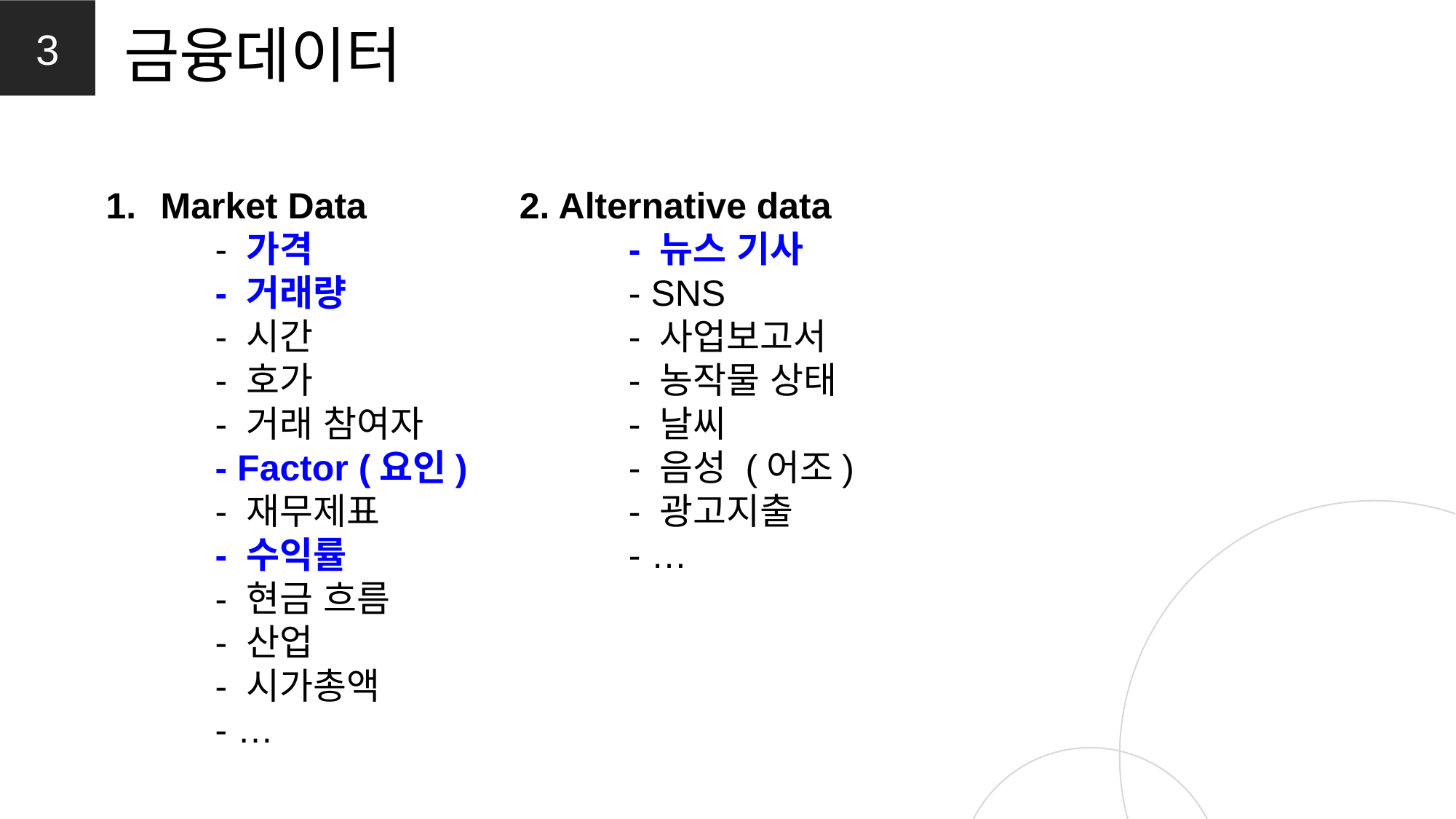

3
금융데이터
Market Data
	- 가격
	- 거래량
	- 시간
	- 호가
	- 거래 참여자
	- Factor (요인)
	- 재무제표
	- 수익률
	- 현금 흐름
	- 산업
	- 시가총액
	- …
2. Alternative data
	- 뉴스 기사
	- SNS
	- 사업보고서
	- 농작물 상태
	- 날씨
	- 음성 (어조)
	- 광고지출
	- …